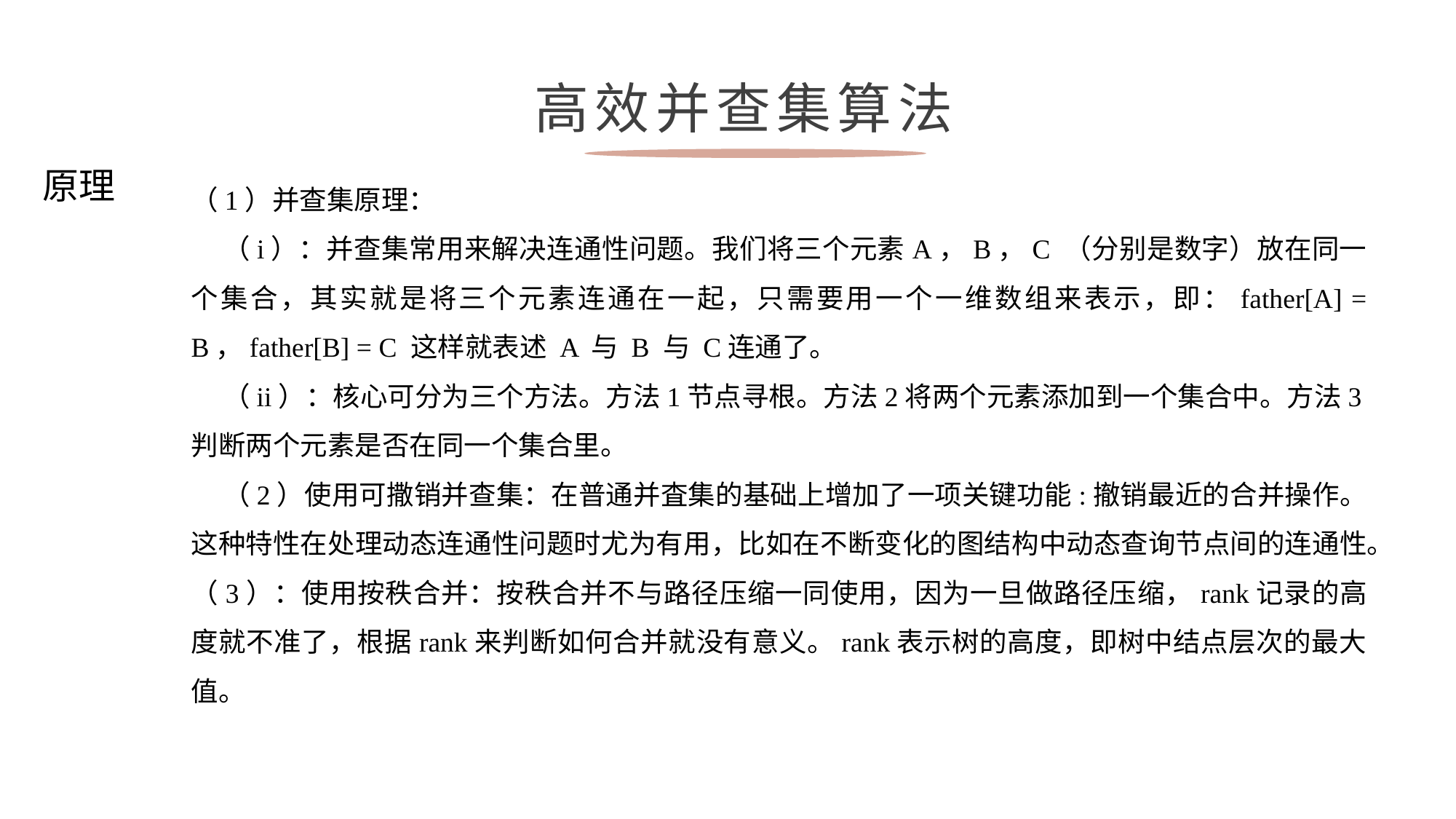

高效并查集算法

原理
（1）并查集原理：
（i）：并查集常用来解决连通性问题。我们将三个元素A，B，C （分别是数字）放在同一个集合，其实就是将三个元素连通在一起，只需要用一个一维数组来表示，即：father[A] = B，father[B] = C 这样就表述 A 与 B 与 C连通了。
（ii）：核心可分为三个方法。方法1节点寻根。方法2将两个元素添加到一个集合中。方法3判断两个元素是否在同一个集合里。
（2）使用可撒销并查集：在普通并査集的基础上增加了一项关键功能:撤销最近的合并操作。这种特性在处理动态连通性问题时尤为有用，比如在不断变化的图结构中动态查询节点间的连通性。（3）：使用按秩合并：按秩合并不与路径压缩一同使用，因为一旦做路径压缩，rank记录的高度就不准了，根据rank来判断如何合并就没有意义。rank表示树的高度，即树中结点层次的最大值。